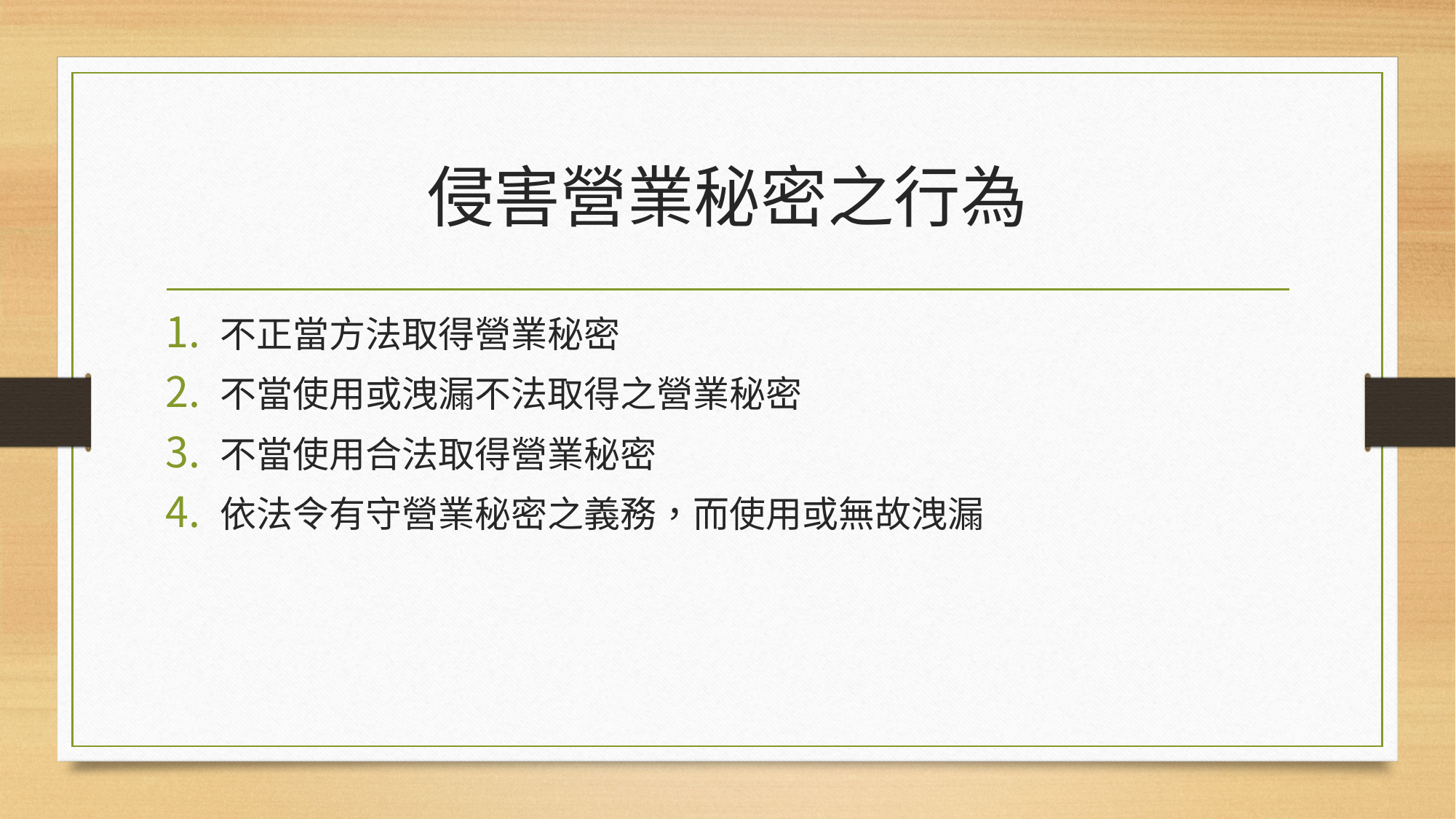

# 侵害營業秘密之行為
不正當方法取得營業秘密
不當使用或洩漏不法取得之營業秘密
不當使用合法取得營業秘密
依法令有守營業秘密之義務，而使用或無故洩漏